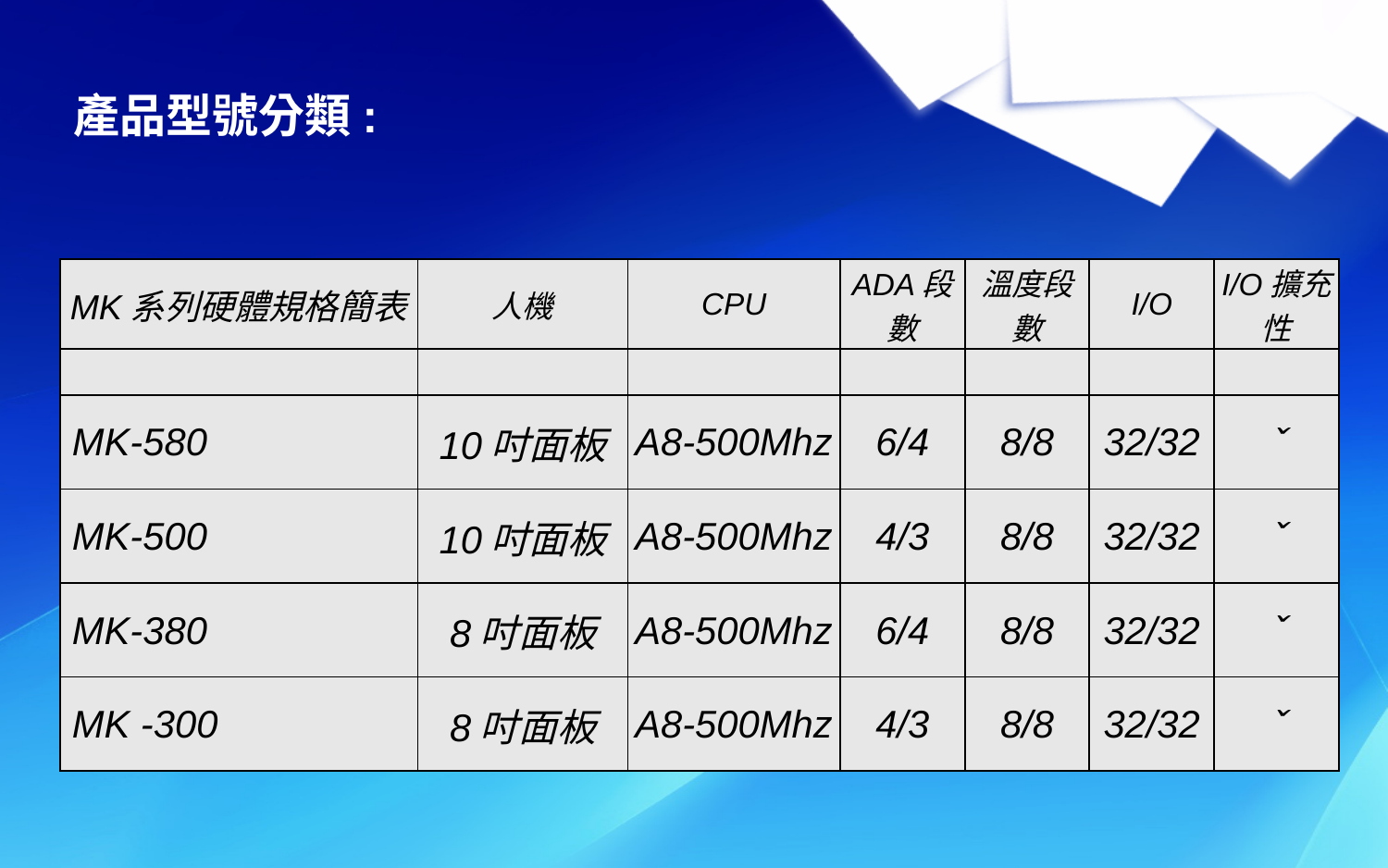

產品型號分類:
| MK系列硬體規格簡表 | 人機 | CPU | ADA段數 | 溫度段數 | I/O | I/O擴充性 |
| --- | --- | --- | --- | --- | --- | --- |
|  |  |  |  |  |  |  |
| MK-580 | 10吋面板 | A8-500Mhz | 6/4 | 8/8 | 32/32 | ˇ |
| MK-500 | 10吋面板 | A8-500Mhz | 4/3 | 8/8 | 32/32 | ˇ |
| MK-380 | 8吋面板 | A8-500Mhz | 6/4 | 8/8 | 32/32 | ˇ |
| MK -300 | 8吋面板 | A8-500Mhz | 4/3 | 8/8 | 32/32 | ˇ |